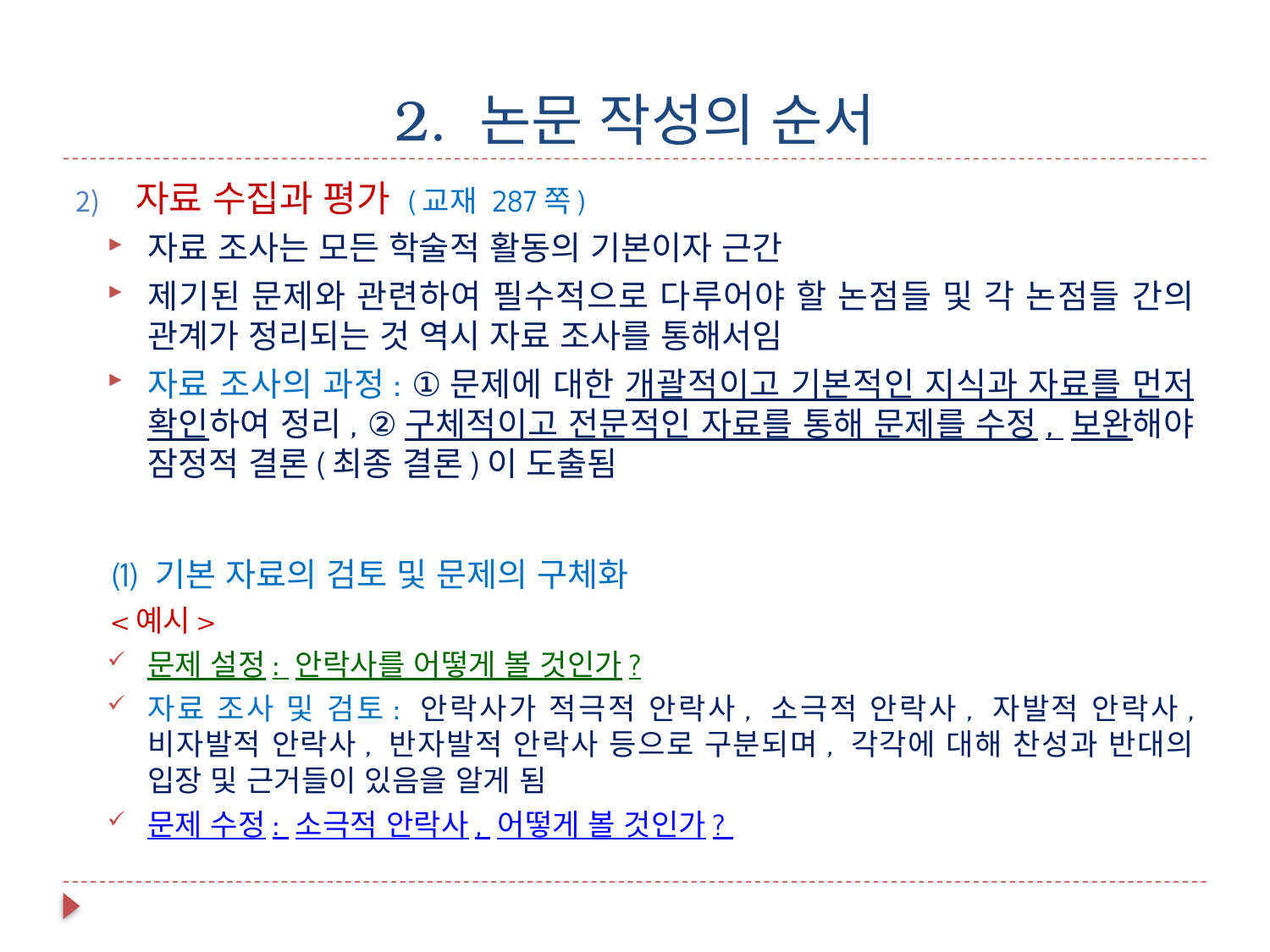

# 2. 논문 작성의 순서
자료 수집과 평가 (교재 287쪽)
자료 조사는 모든 학술적 활동의 기본이자 근간
제기된 문제와 관련하여 필수적으로 다루어야 할 논점들 및 각 논점들 간의 관계가 정리되는 것 역시 자료 조사를 통해서임
자료 조사의 과정: ①문제에 대한 개괄적이고 기본적인 지식과 자료를 먼저 확인하여 정리, ②구체적이고 전문적인 자료를 통해 문제를 수정, 보완해야 잠정적 결론(최종 결론)이 도출됨

(1) 기본 자료의 검토 및 문제의 구체화
<예시>
문제 설정: 안락사를 어떻게 볼 것인가?
자료 조사 및 검토: 안락사가 적극적 안락사, 소극적 안락사, 자발적 안락사, 비자발적 안락사, 반자발적 안락사 등으로 구분되며, 각각에 대해 찬성과 반대의 입장 및 근거들이 있음을 알게 됨
문제 수정: 소극적 안락사, 어떻게 볼 것인가?